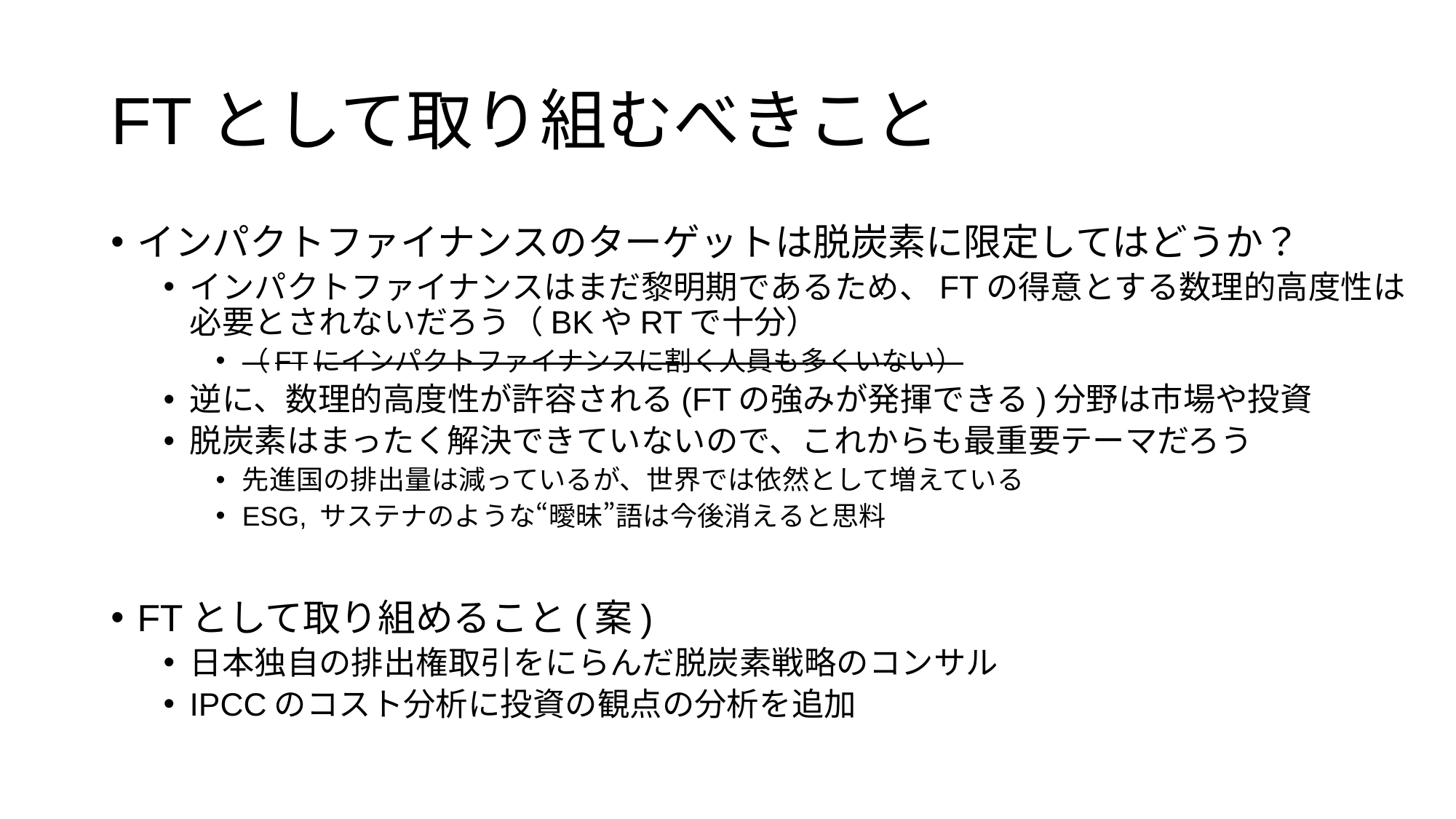

# FTとして取り組むべきこと
インパクトファイナンスのターゲットは脱炭素に限定してはどうか？
インパクトファイナンスはまだ黎明期であるため、FTの得意とする数理的高度性は必要とされないだろう（BKやRTで十分）
（FTにインパクトファイナンスに割く人員も多くいない）
逆に、数理的高度性が許容される(FTの強みが発揮できる)分野は市場や投資
脱炭素はまったく解決できていないので、これからも最重要テーマだろう
先進国の排出量は減っているが、世界では依然として増えている
ESG, サステナのような“曖昧”語は今後消えると思料

FTとして取り組めること(案)
日本独自の排出権取引をにらんだ脱炭素戦略のコンサル
IPCCのコスト分析に投資の観点の分析を追加